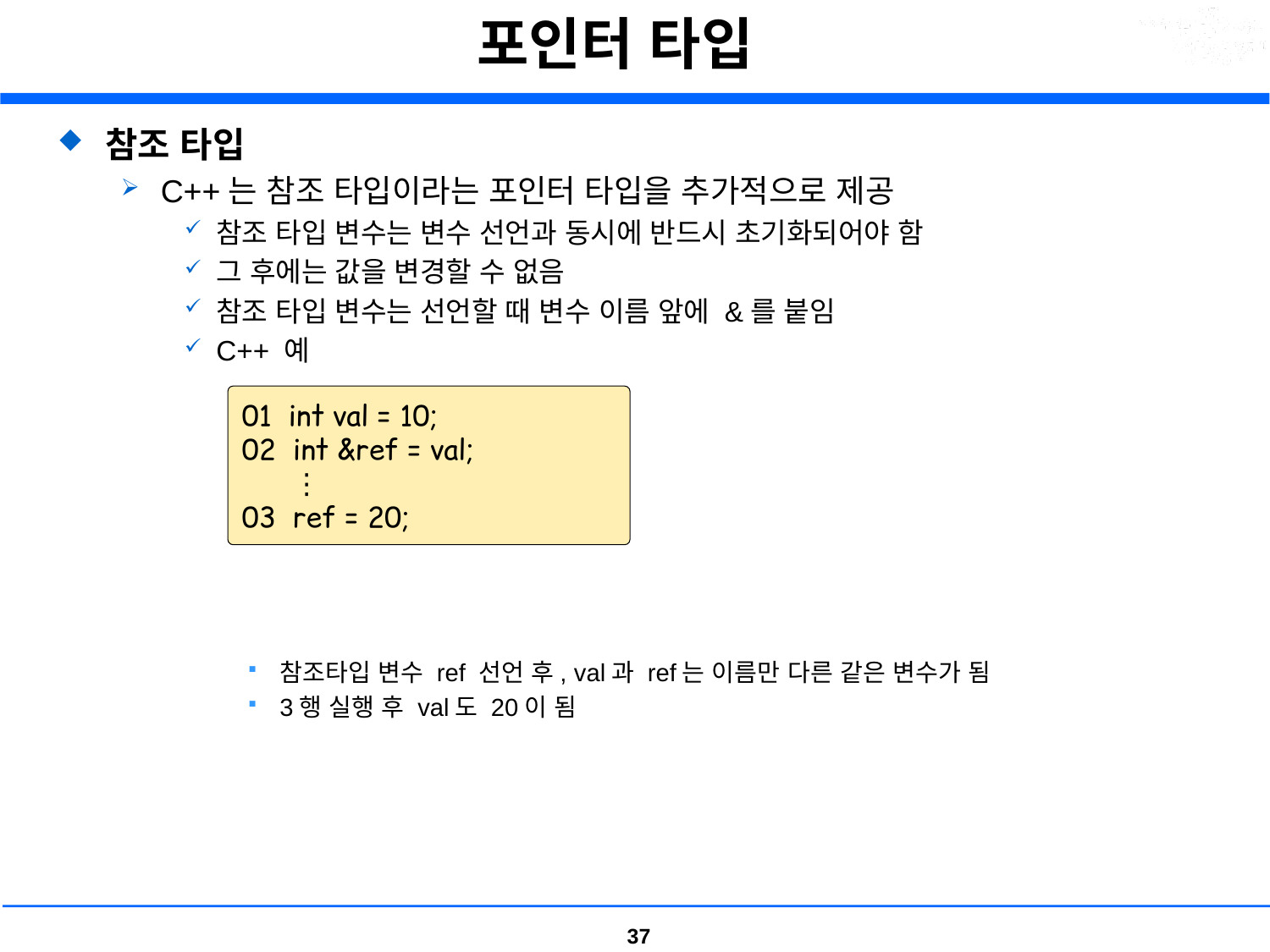

# 포인터 타입
참조 타입
C++는 참조 타입이라는 포인터 타입을 추가적으로 제공
참조 타입 변수는 변수 선언과 동시에 반드시 초기화되어야 함
그 후에는 값을 변경할 수 없음
참조 타입 변수는 선언할 때 변수 이름 앞에 &를 붙임
C++ 예

참조타입 변수 ref 선언 후, val과 ref는 이름만 다른 같은 변수가 됨
3행 실행 후 val도 20이 됨

01  int val = 10;
02  int &ref = val;
      ⋮
03  ref = 20;